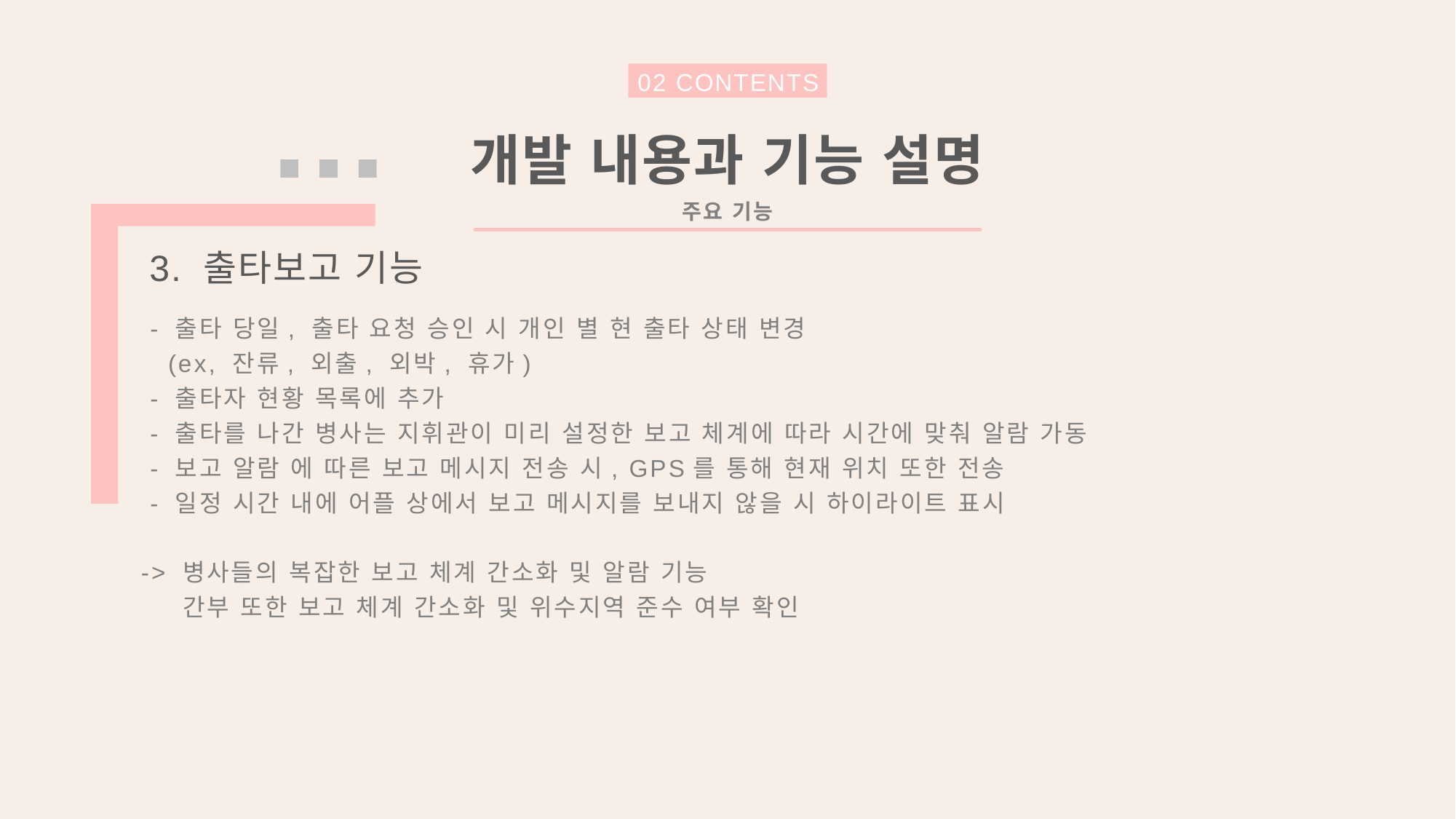

02 CONTENTS
개발 내용과 기능 설명

주요 기능

3. 출타보고 기능
 - 출타 당일, 출타 요청 승인 시 개인 별 현 출타 상태 변경
   (ex, 잔류, 외출, 외박, 휴가)
 - 출타자 현황 목록에 추가
 - 출타를 나간 병사는 지휘관이 미리 설정한 보고 체계에 따라 시간에 맞춰 알람 가동
 - 보고 알람 에 따른 보고 메시지 전송 시, GPS를 통해 현재 위치 또한 전송
 - 일정 시간 내에 어플 상에서 보고 메시지를 보내지 않을 시 하이라이트 표시

-> 병사들의 복잡한 보고 체계 간소화 및 알람 기능
    간부 또한 보고 체계 간소화 및 위수지역 준수 여부 확인